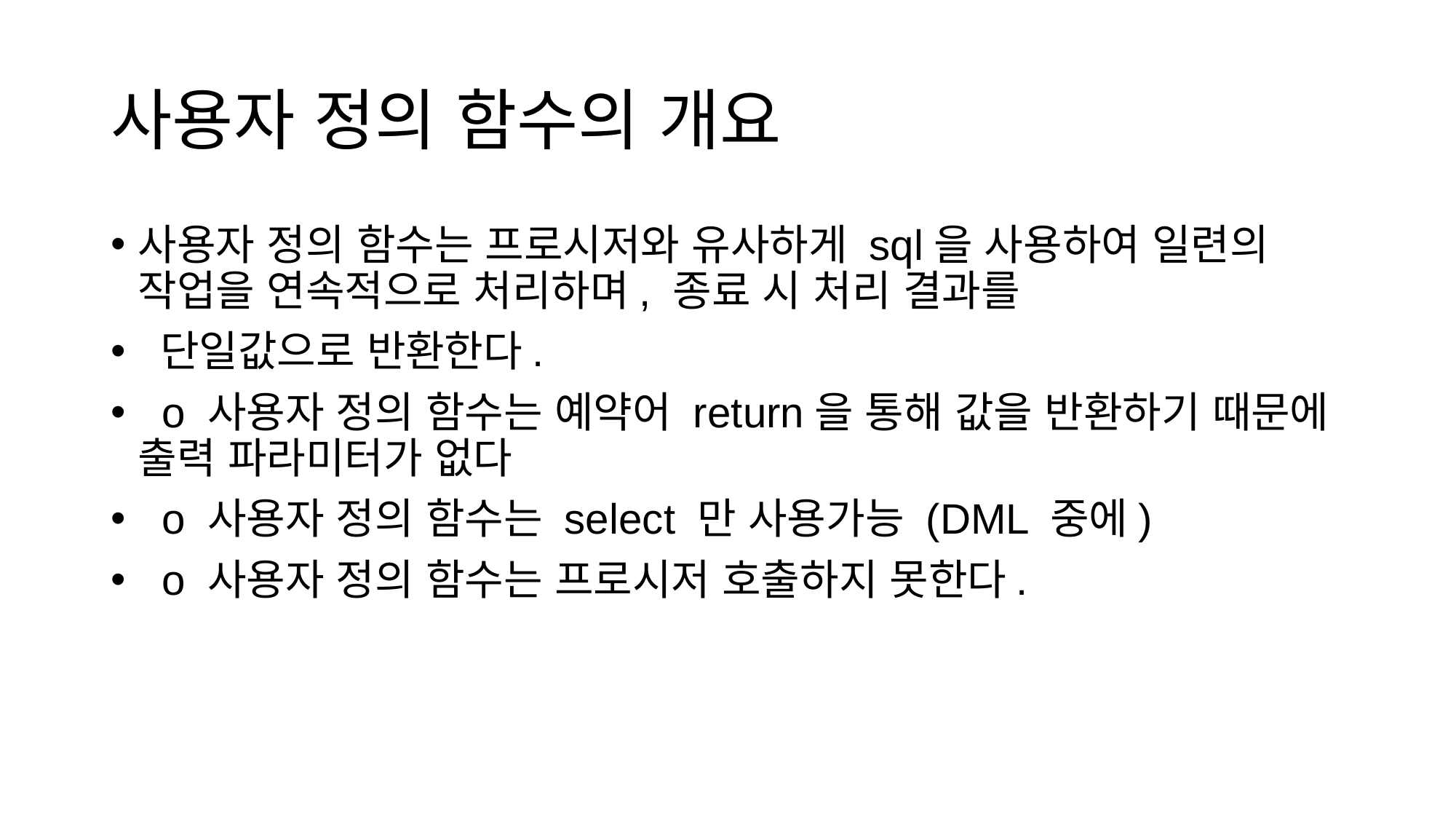

# 사용자 정의 함수의 개요
사용자 정의 함수는 프로시저와 유사하게 sql을 사용하여 일련의 작업을 연속적으로 처리하며, 종료 시 처리 결과를
 단일값으로 반환한다.
  o 사용자 정의 함수는 예약어 return을 통해 값을 반환하기 때문에 출력 파라미터가 없다
  o 사용자 정의 함수는 select 만 사용가능 (DML 중에)
  o 사용자 정의 함수는 프로시저 호출하지 못한다.